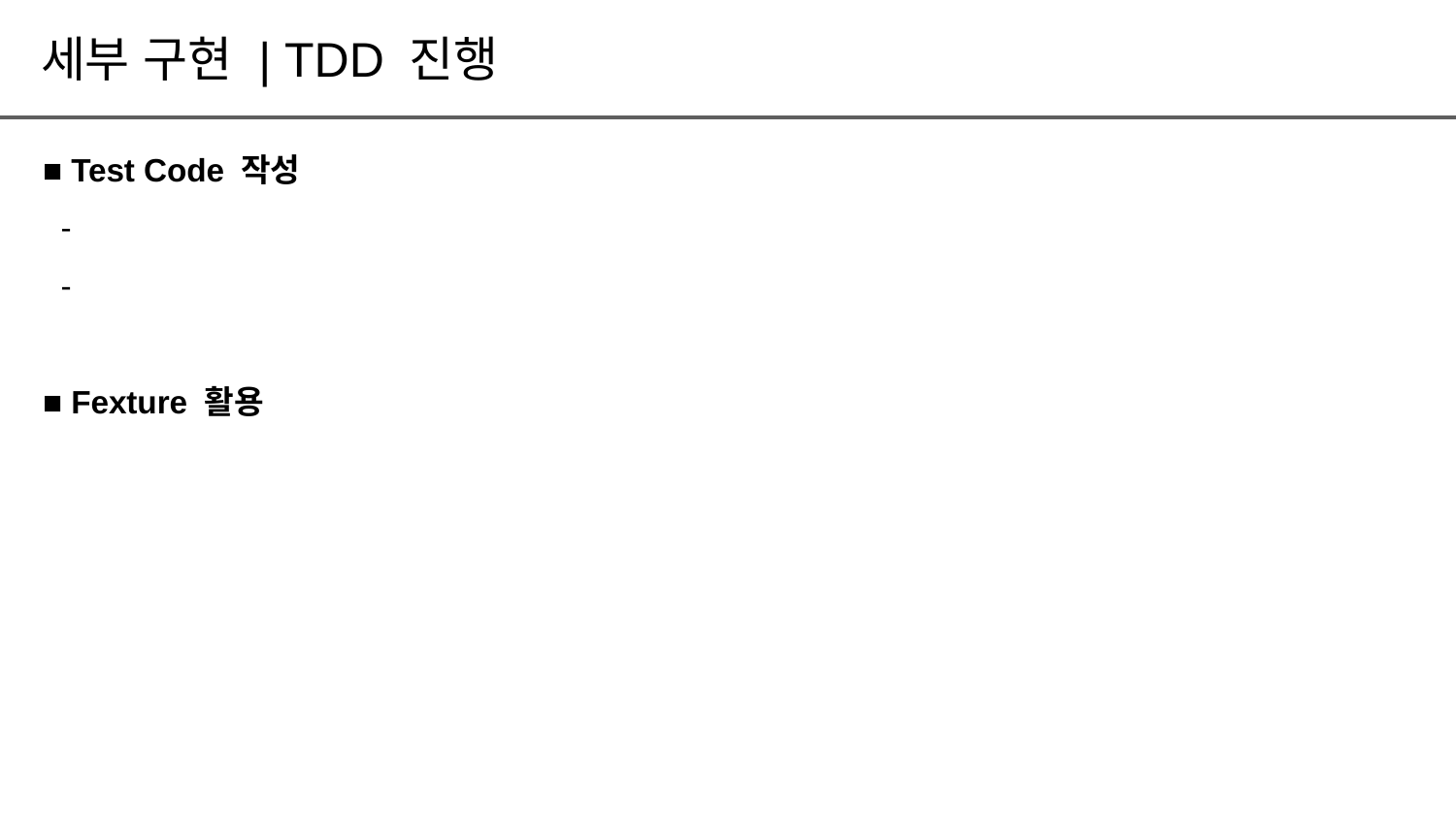

세부 구현 | TDD 진행
■ Test Code 작성
  -
  -

■ Fexture 활용